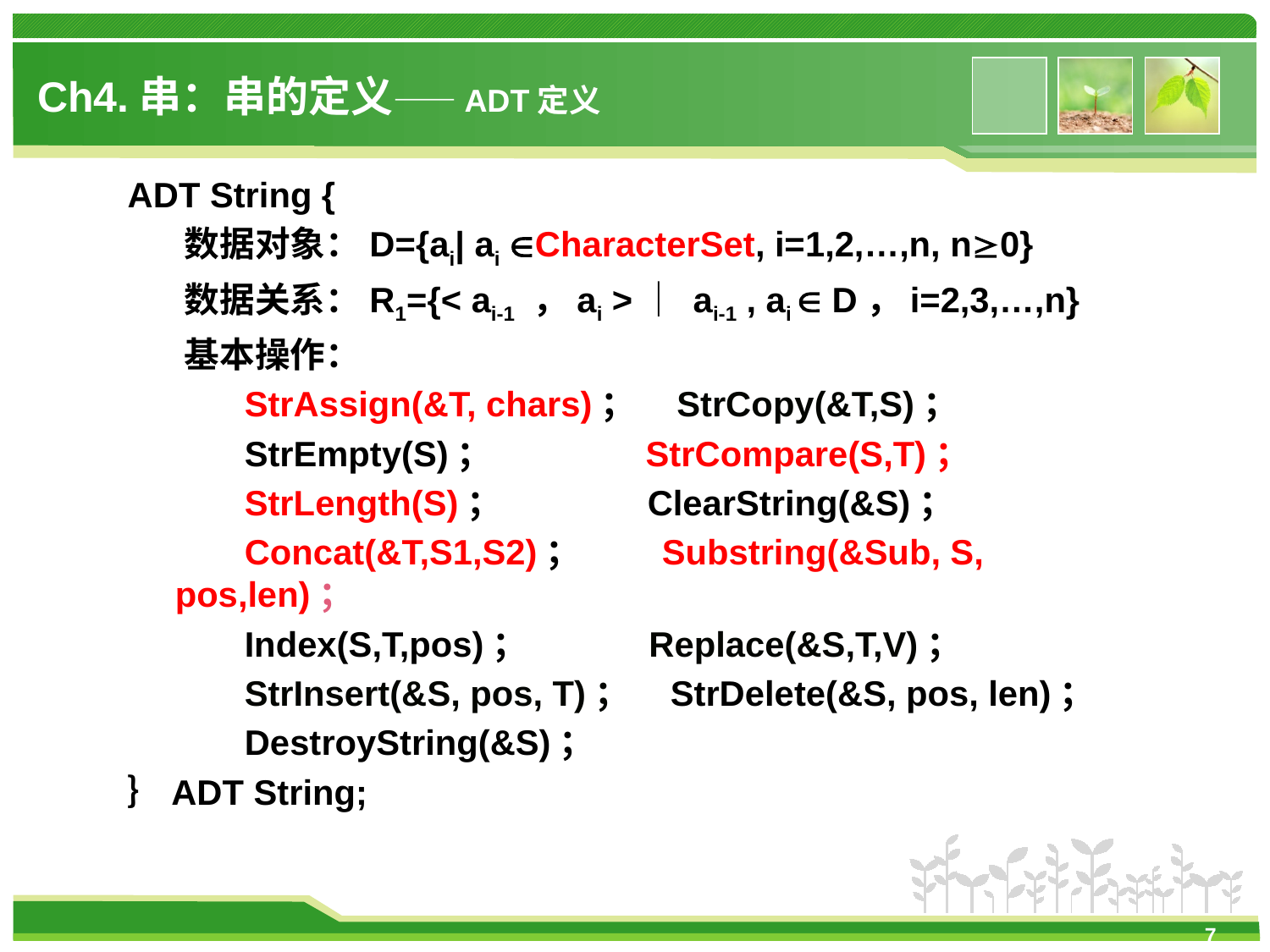

# Ch4.串：串的定义——ADT定义
ADT String {
      数据对象：D={ai| ai ∈CharacterSet, i=1,2,…,n, n≥0}
      数据关系：R1={< ai-1 ，ai >｜ ai-1 , ai ∈ D，i=2,3,…,n}
      基本操作：
            StrAssign(&T, chars)；    StrCopy(&T,S)；
            StrEmpty(S)；                  StrCompare(S,T)；
            StrLength(S)；                 ClearString(&S)；
            Concat(&T,S1,S2)；         Substring(&Sub, S, pos,len)；
            Index(S,T,pos)；              Replace(&S,T,V)；
            StrInsert(&S, pos, T)；    StrDelete(&S, pos, len)；
            DestroyString(&S)；
｝ADT String;
7